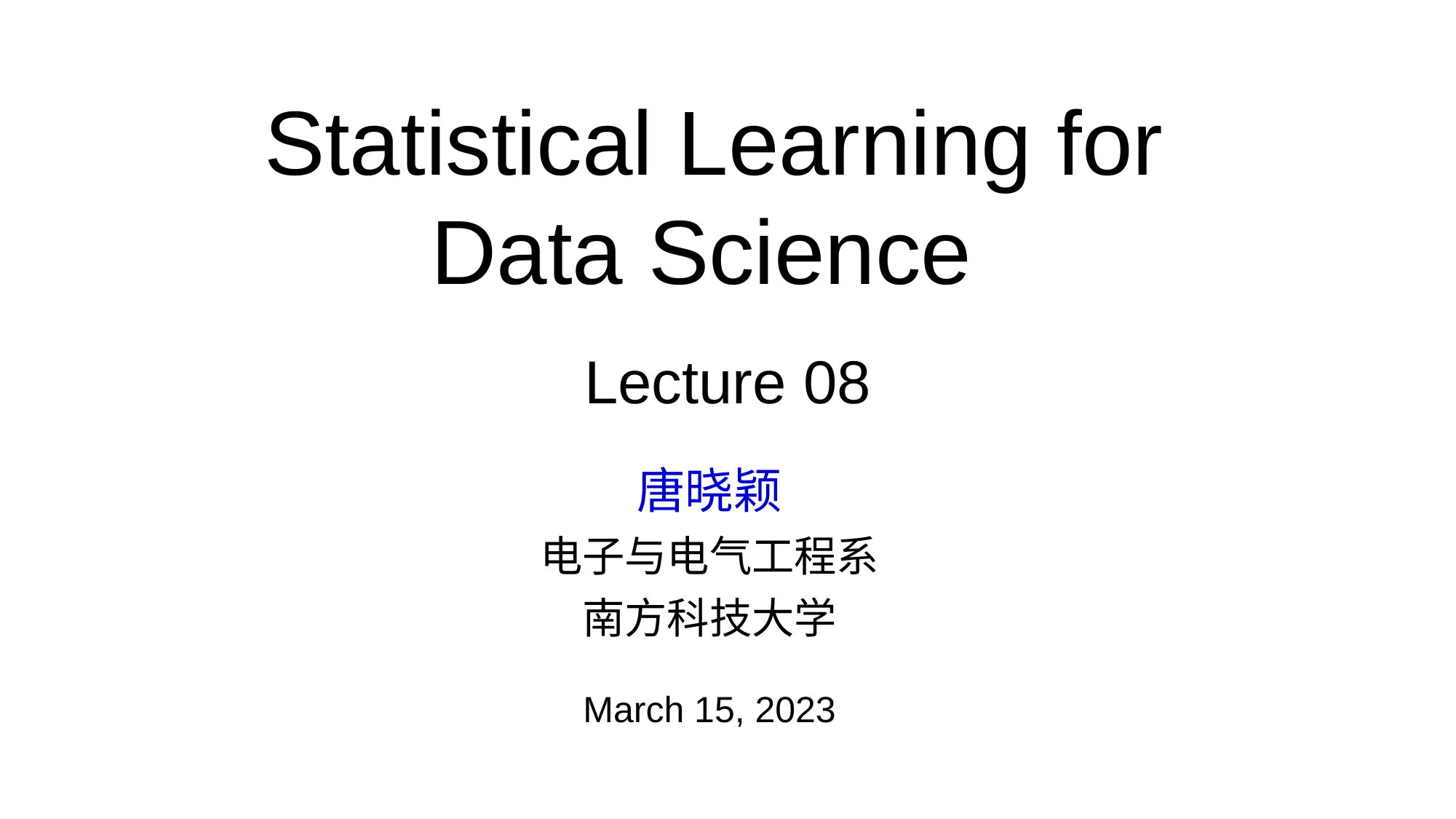

Statistical Learning for Data Science
Lecture 08
唐晓颖

电子与电气工程系

南方科技大学

March 15, 2023